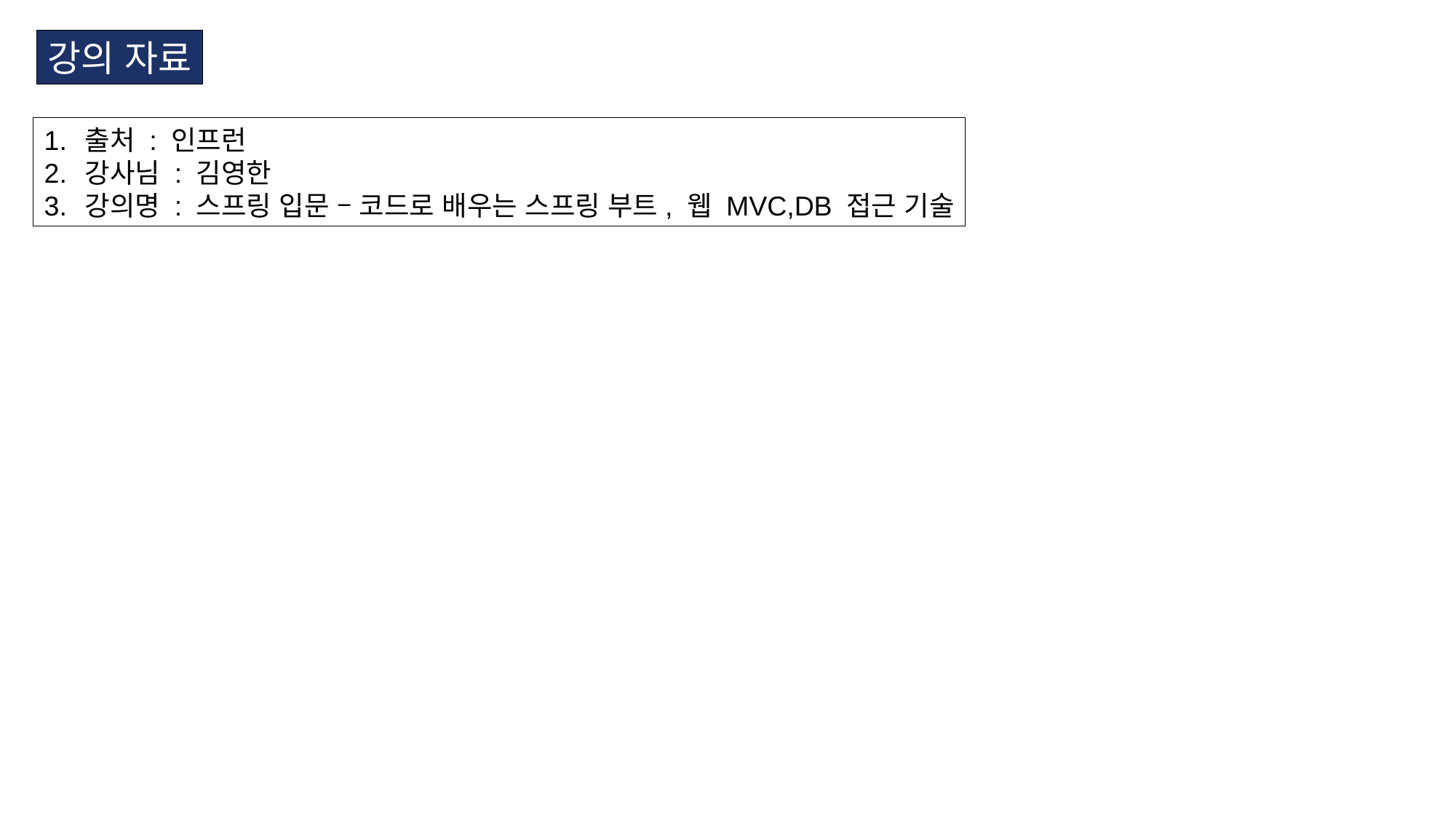

강의 자료
출처 : 인프런
강사님 : 김영한
강의명 : 스프링 입문 – 코드로 배우는 스프링 부트, 웹 MVC,DB 접근 기술